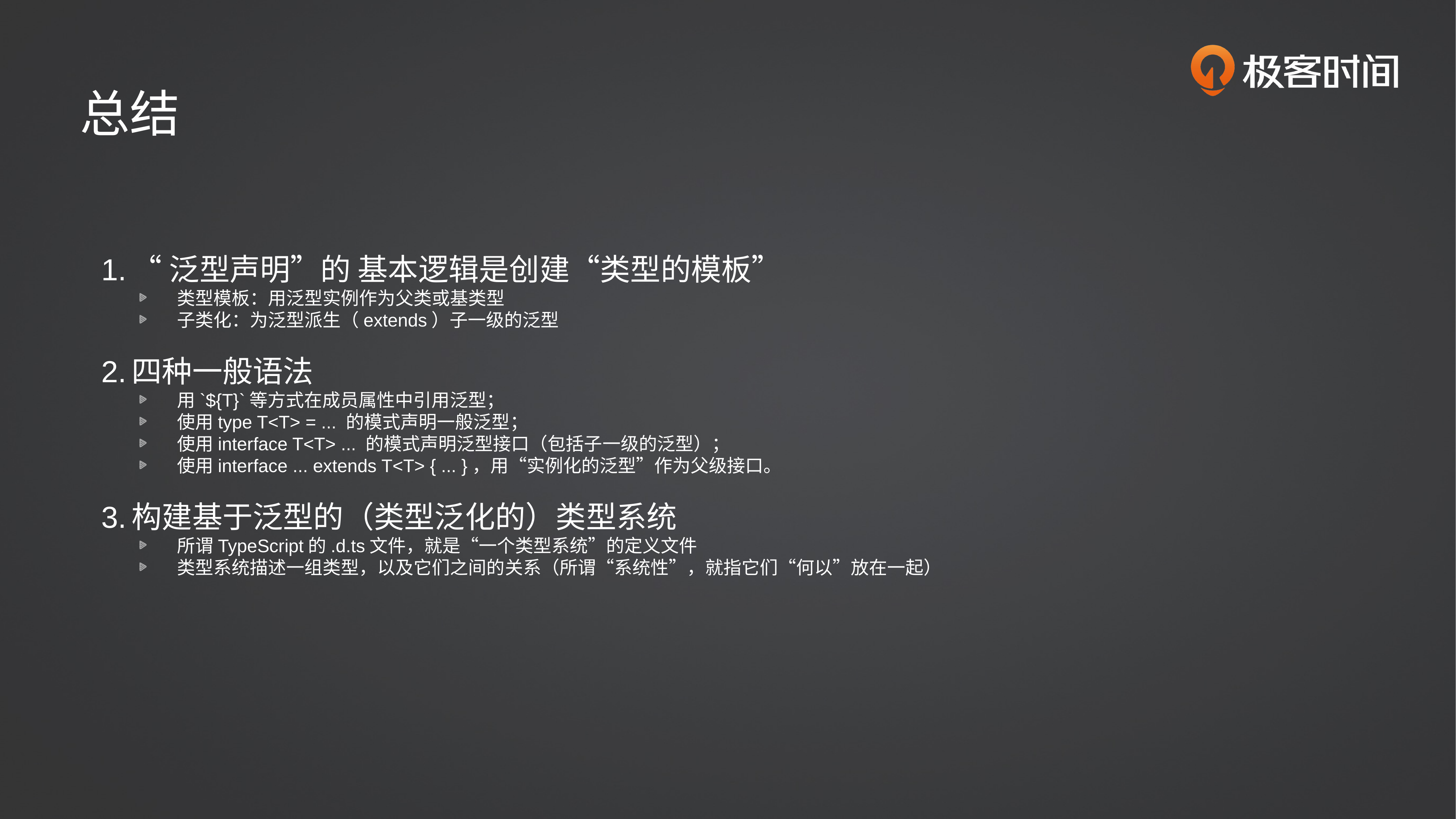

总结
“泛型声明”的 基本逻辑是创建“类型的模板”
类型模板：用泛型实例作为父类或基类型
子类化：为泛型派生（extends）子一级的泛型

四种一般语法
用`${T}`等方式在成员属性中引用泛型；
使用type T<T> = ... 的模式声明一般泛型；
使用interface T<T> ... 的模式声明泛型接口（包括子一级的泛型）；
使用interface ... extends T<T> { ... }，用“实例化的泛型”作为父级接口。

构建基于泛型的（类型泛化的）类型系统
所谓TypeScript的.d.ts文件，就是“一个类型系统”的定义文件
类型系统描述一组类型，以及它们之间的关系（所谓“系统性”，就指它们“何以”放在一起）